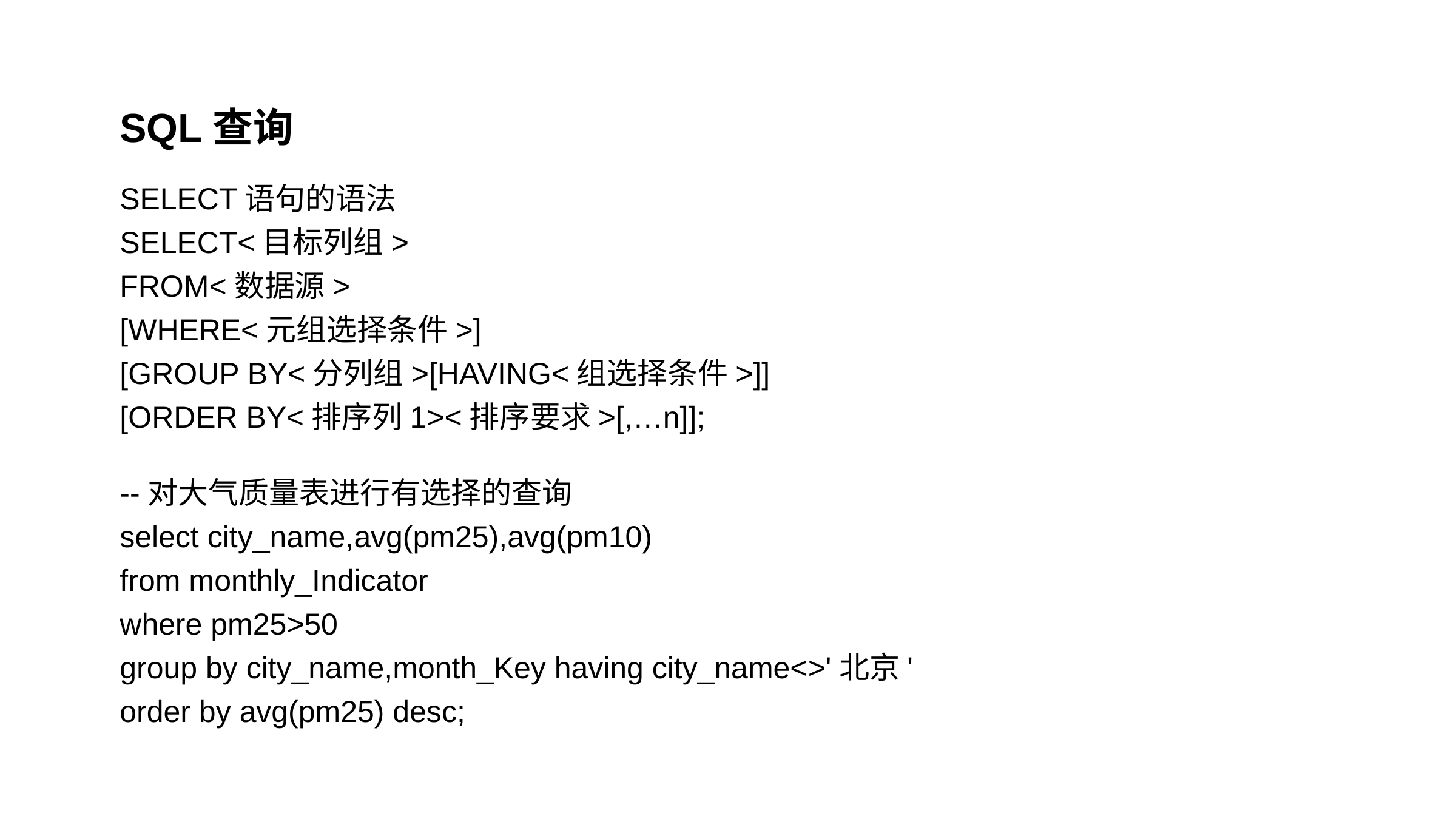

#
SQL查询
SELECT语句的语法
SELECT<目标列组>
FROM<数据源>
[WHERE<元组选择条件>]
[GROUP BY<分列组>[HAVING<组选择条件>]]
[ORDER BY<排序列1><排序要求>[,…n]];
--对大气质量表进行有选择的查询
select city_name,avg(pm25),avg(pm10)
from monthly_Indicator
where pm25>50
group by city_name,month_Key having city_name<>'北京'
order by avg(pm25) desc;